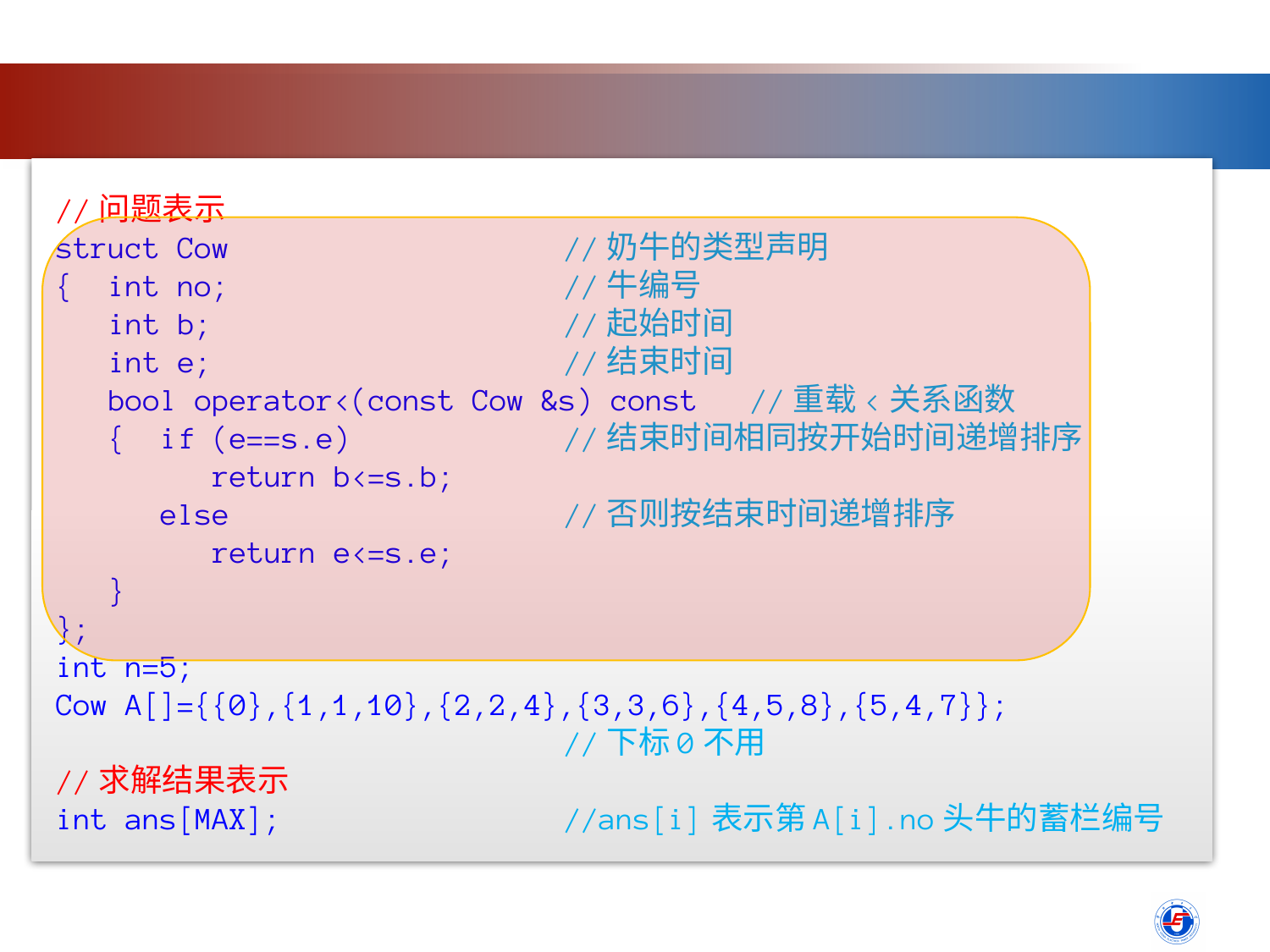

//问题表示
struct Cow			//奶牛的类型声明
{  int no;			//牛编号
   int b;			//起始时间
   int e;			//结束时间
   bool operator<(const Cow &s) const   //重载<关系函数
   {  if (e==s.e)		//结束时间相同按开始时间递增排序
         return b<=s.b;
      else			//否则按结束时间递增排序
         return e<=s.e;
   }
};
int n=5;
Cow A[]={{0},{1,1,10},{2,2,4},{3,3,6},{4,5,8},{5,4,7}};
				//下标0不用
//求解结果表示
int ans[MAX];			//ans[i]表示第A[i].no头牛的蓄栏编号